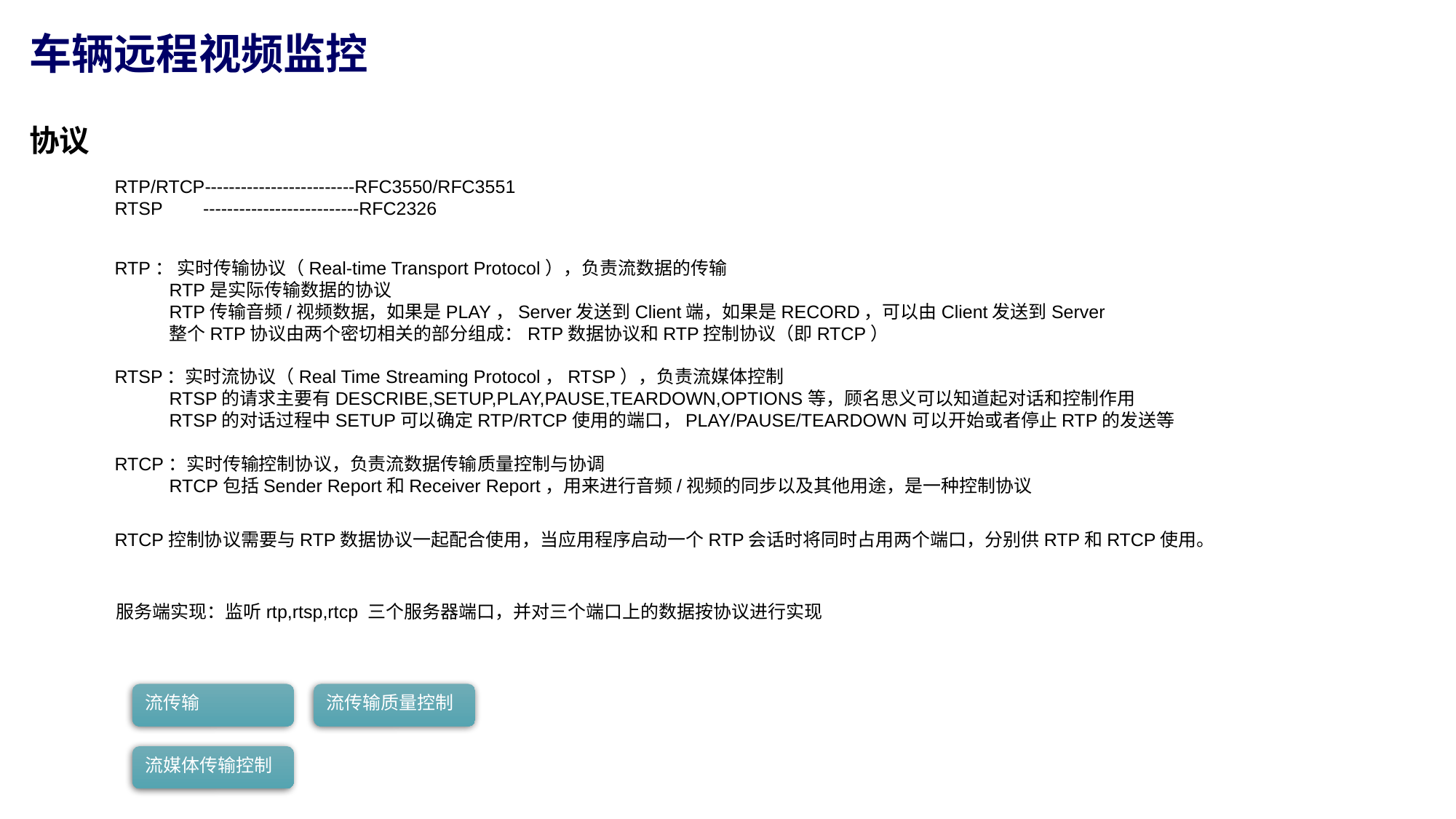

# 车辆远程视频监控
协议
RTP/RTCP-------------------------RFC3550/RFC3551
RTSP        --------------------------RFC2326
RTP： 实时传输协议（Real-time Transport Protocol），负责流数据的传输
RTP是实际传输数据的协议
RTP传输音频/视频数据，如果是PLAY，Server发送到Client端，如果是RECORD，可以由Client发送到Server
整个RTP协议由两个密切相关的部分组成：RTP数据协议和RTP控制协议（即RTCP）

RTSP：实时流协议（Real Time Streaming Protocol，RTSP），负责流媒体控制
RTSP的请求主要有DESCRIBE,SETUP,PLAY,PAUSE,TEARDOWN,OPTIONS等，顾名思义可以知道起对话和控制作用
RTSP的对话过程中SETUP可以确定RTP/RTCP使用的端口，PLAY/PAUSE/TEARDOWN可以开始或者停止RTP的发送等

RTCP：实时传输控制协议，负责流数据传输质量控制与协调
RTCP包括Sender Report和Receiver Report，用来进行音频/视频的同步以及其他用途，是一种控制协议
RTCP控制协议需要与RTP数据协议一起配合使用，当应用程序启动一个RTP会话时将同时占用两个端口，分别供RTP和RTCP使用。
服务端实现：监听rtp,rtsp,rtcp 三个服务器端口，并对三个端口上的数据按协议进行实现
流传输
流传输质量控制
流媒体传输控制
7